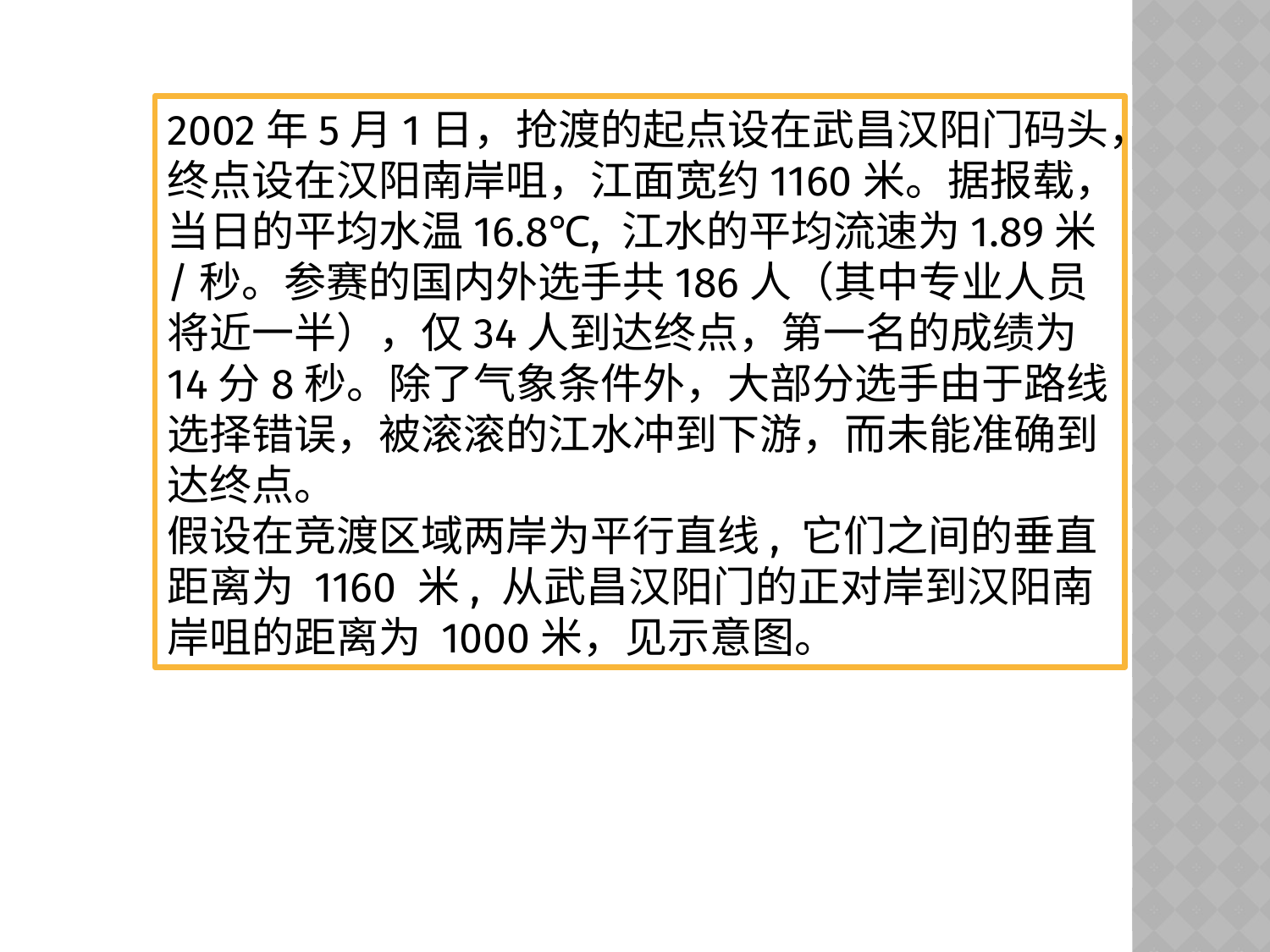

2002年5月1日，抢渡的起点设在武昌汉阳门码头，终点设在汉阳南岸咀，江面宽约1160米。据报载，当日的平均水温16.8℃, 江水的平均流速为1.89米/秒。参赛的国内外选手共186人（其中专业人员将近一半），仅34人到达终点，第一名的成绩为14分8秒。除了气象条件外，大部分选手由于路线选择错误，被滚滚的江水冲到下游，而未能准确到达终点。
假设在竞渡区域两岸为平行直线, 它们之间的垂直距离为 1160 米, 从武昌汉阳门的正对岸到汉阳南岸咀的距离为 1000米，见示意图。